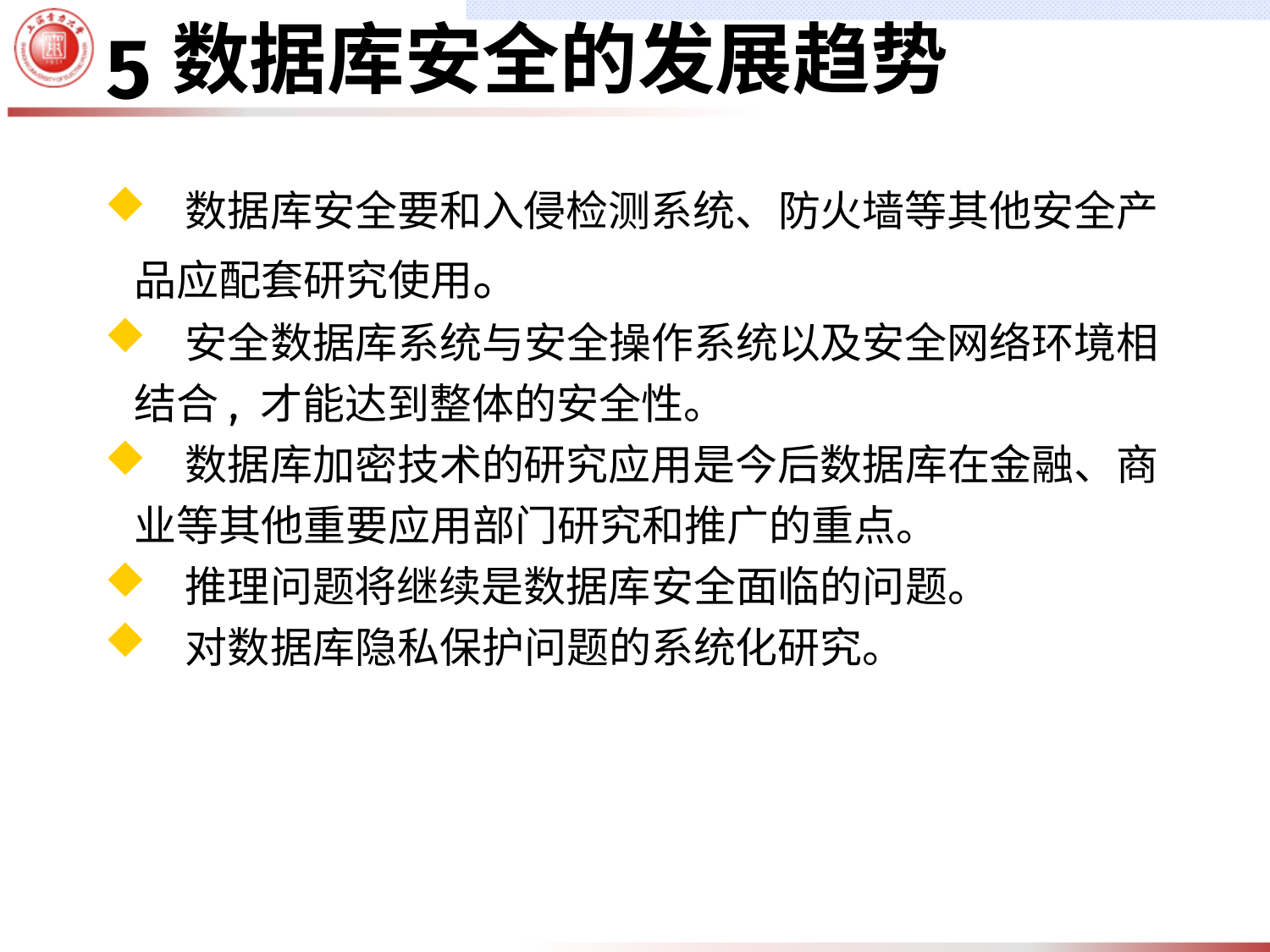

5
数据库安全的发展趋势
   数据库安全要和入侵检测系统、防火墙等其他安全产品应配套研究使用。
   安全数据库系统与安全操作系统以及安全网络环境相结合, 才能达到整体的安全性。
   数据库加密技术的研究应用是今后数据库在金融、商业等其他重要应用部门研究和推广的重点。
   推理问题将继续是数据库安全面临的问题。
   对数据库隐私保护问题的系统化研究。